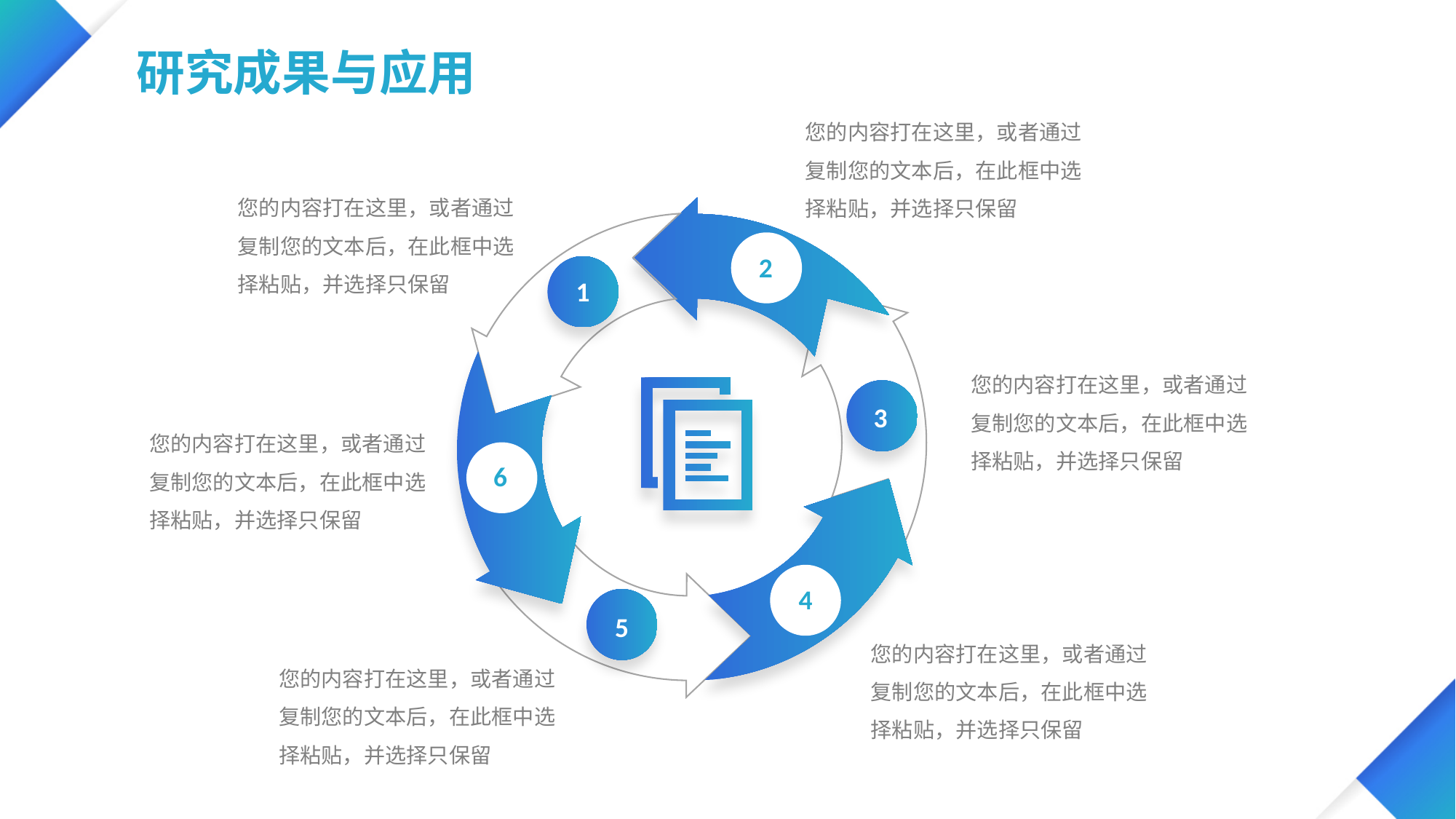

研究成果与应用
您的内容打在这里，或者通过复制您的文本后，在此框中选择粘贴，并选择只保留
您的内容打在这里，或者通过复制您的文本后，在此框中选择粘贴，并选择只保留

2

1

您的内容打在这里，或者通过复制您的文本后，在此框中选择粘贴，并选择只保留

3
您的内容打在这里，或者通过复制您的文本后，在此框中选择粘贴，并选择只保留

6

4

5
您的内容打在这里，或者通过复制您的文本后，在此框中选择粘贴，并选择只保留
您的内容打在这里，或者通过复制您的文本后，在此框中选择粘贴，并选择只保留